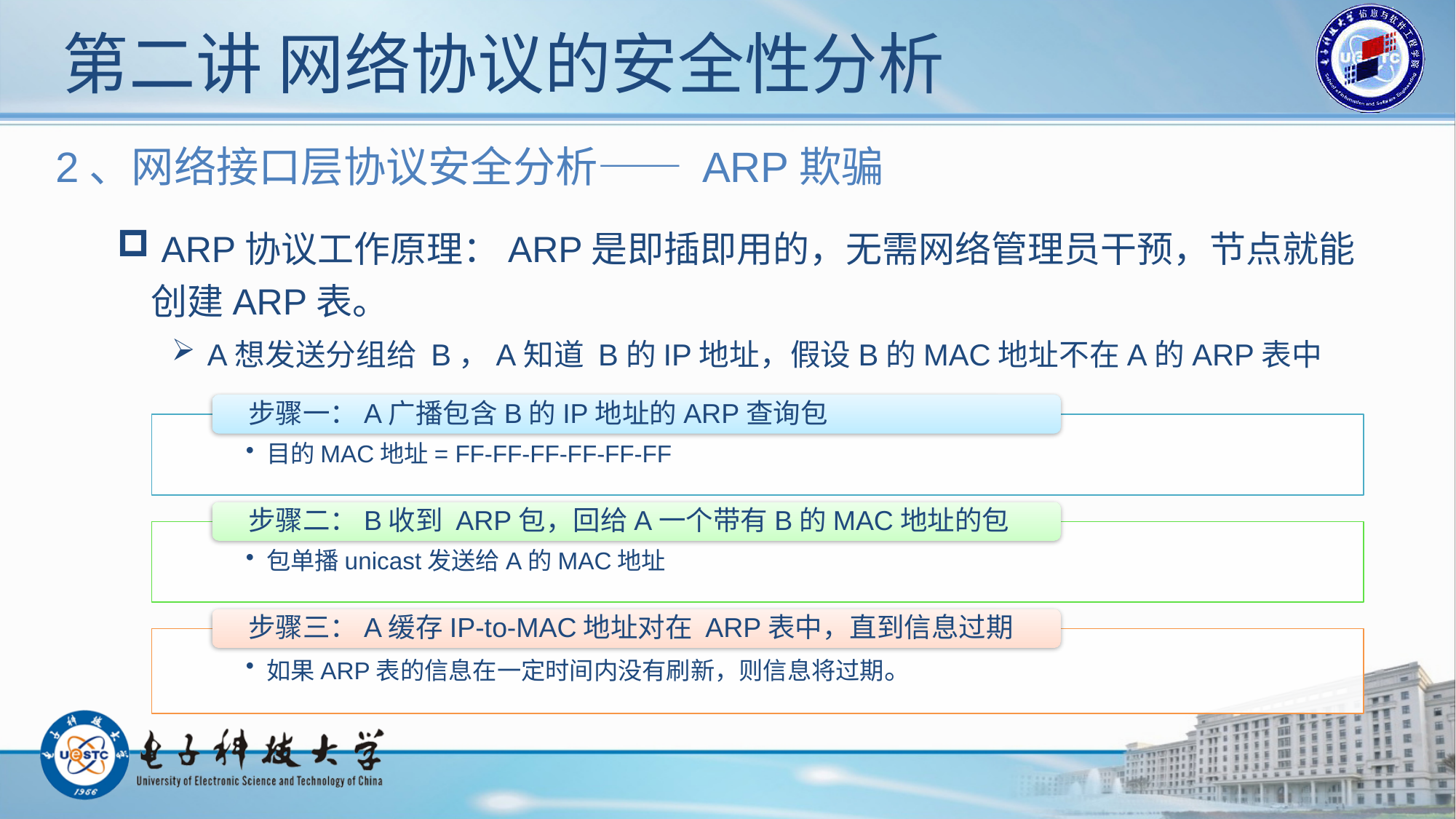

# 第二讲 网络协议的安全性分析
2、网络接口层协议安全分析—— ARP欺骗
 ARP协议工作原理：ARP是即插即用的，无需网络管理员干预，节点就能创建ARP表。
 A想发送分组给 B，A知道 B的IP地址，假设B的MAC地址不在A的ARP表中
目的MAC地址= FF-FF-FF-FF-FF-FF
步骤一：A广播包含B的IP地址的ARP查询包
包单播unicast发送给A的MAC地址
步骤二：B收到 ARP包，回给A一个带有B的MAC地址的包
如果ARP表的信息在一定时间内没有刷新，则信息将过期。
步骤三：A缓存IP-to-MAC地址对在 ARP表中，直到信息过期